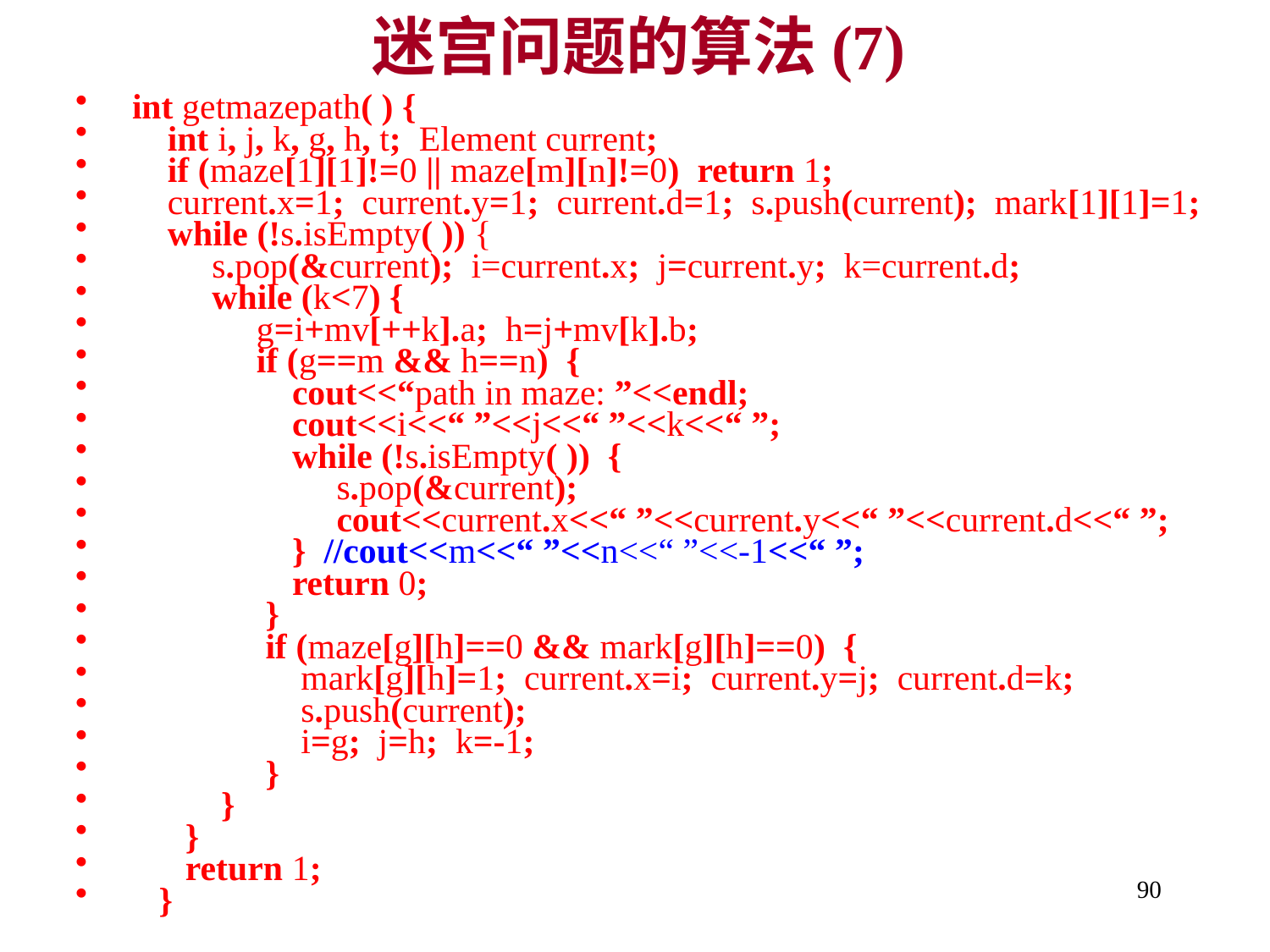

迷宫问题的算法(7)
 int getmazepath( ) {
     int i, j, k, g, h, t;  Element current;
     if (maze[1][1]!=0 || maze[m][n]!=0)  return 1;
     current.x=1;  current.y=1;  current.d=1;  s.push(current);  mark[1][1]=1;
     while (!s.isEmpty( )) {
          s.pop(&current);  i=current.x;  j=current.y;  k=current.d;
          while (k<7) {
               g=i+mv[++k].a;  h=j+mv[k].b;
               if (g==m && h==n)  {
                   cout<<“path in maze: ”<<endl;
                   cout<<i<<“ ”<<j<<“ ”<<k<<“ ”;
                   while (!s.isEmpty( ))  {
                        s.pop(&current);
                        cout<<current.x<<“ ”<<current.y<<“ ”<<current.d<<“ ”;
                   }  //cout<<m<<“ ”<<n<<“ ”<<-1<<“ ”;
                   return 0;
                }
                if (maze[g][h]==0 && mark[g][h]==0)  {
                    mark[g][h]=1;  current.x=i;  current.y=j;  current.d=k;
                    s.push(current);
                    i=g;  j=h;  k=-1;
                }
           }
       }
       return 1;
    }
90